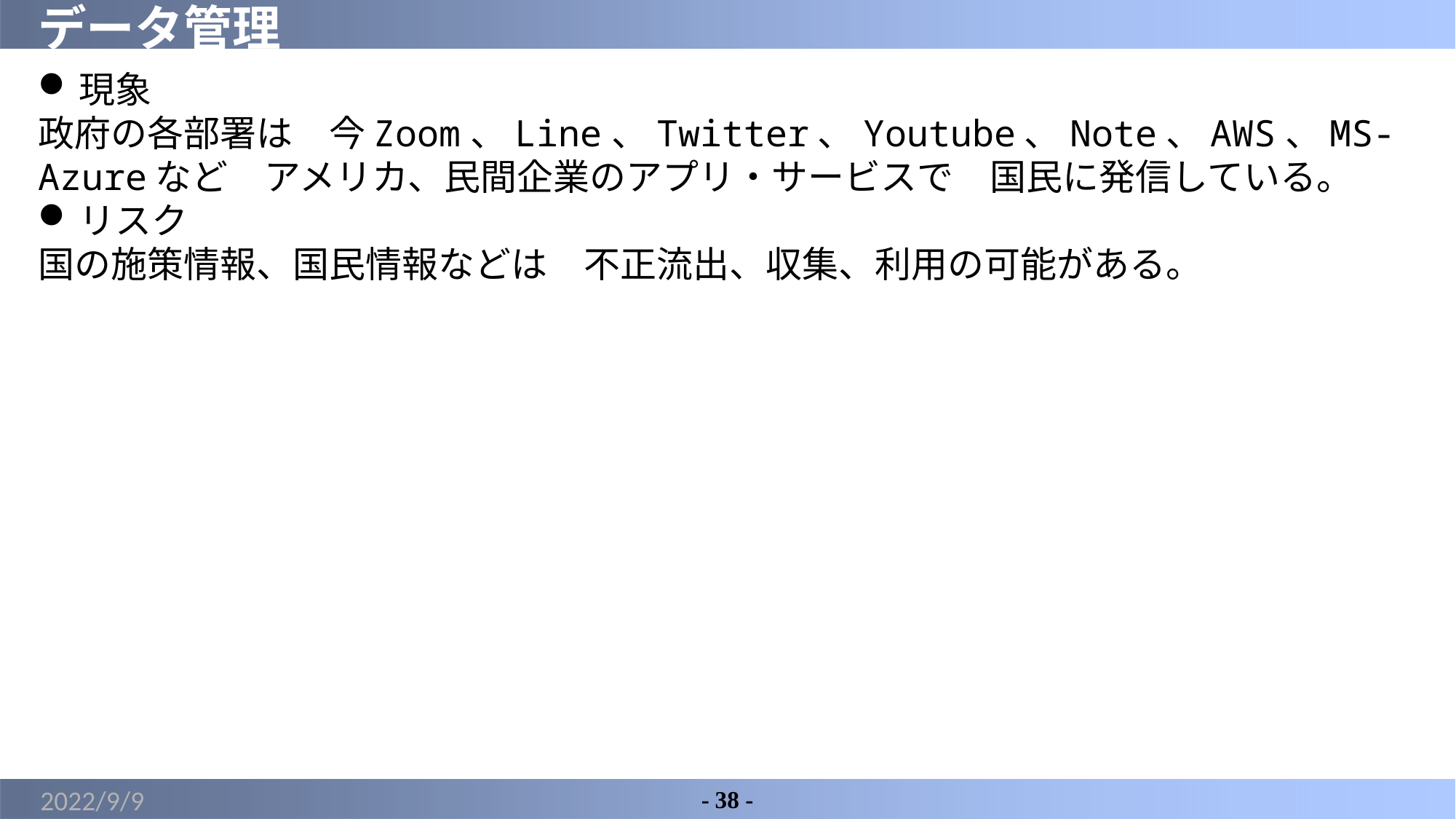

# データ管理
現象
政府の各部署は　今Zoom、Line、Twitter、Youtube、Note、AWS、MS-Azureなど　アメリカ、民間企業のアプリ・サービスで　国民に発信している。
リスク
国の施策情報、国民情報などは　不正流出、収集、利用の可能がある。

2022/9/9
- 38 -